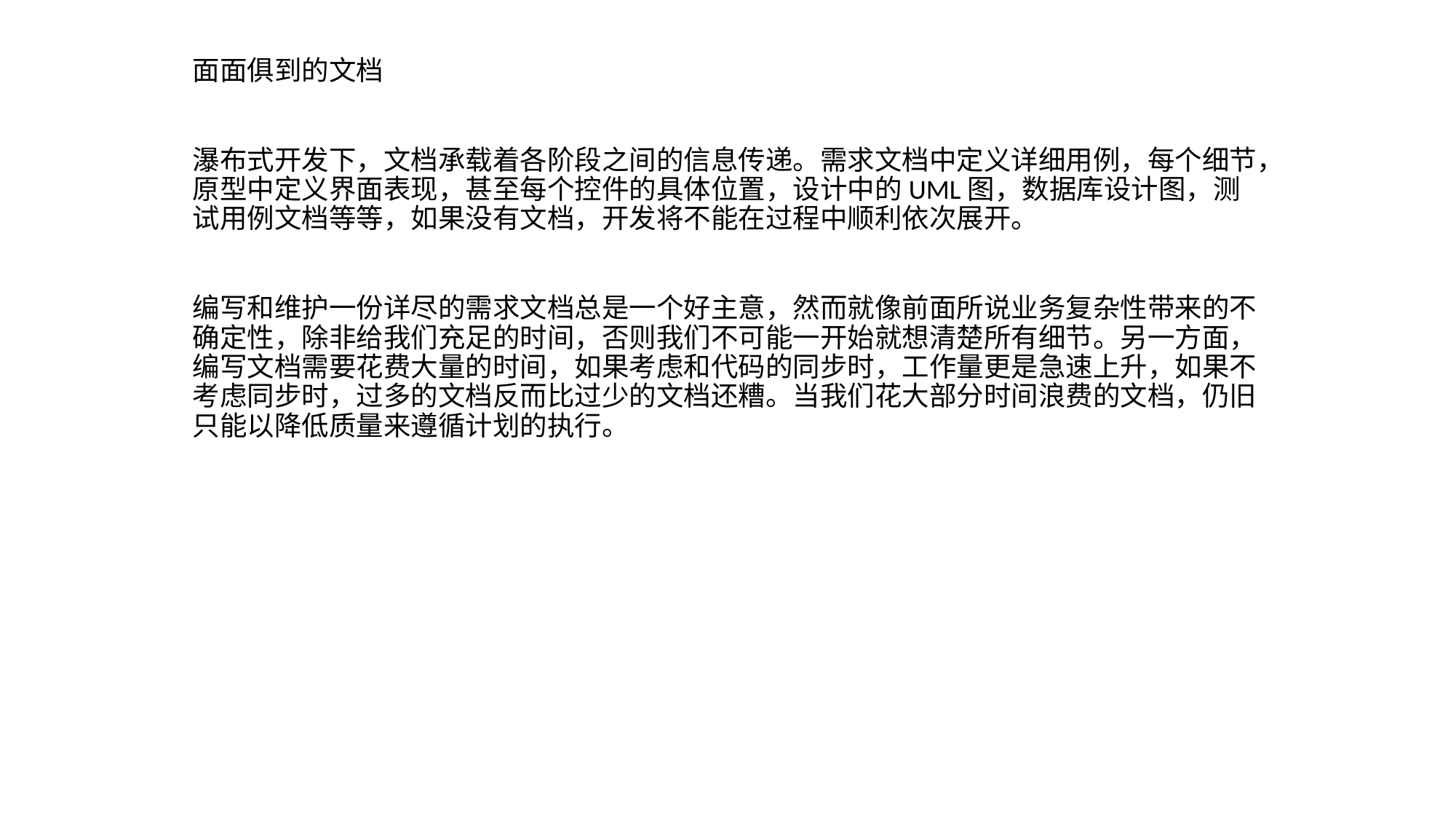

面面俱到的文档

瀑布式开发下，文档承载着各阶段之间的信息传递。需求文档中定义详细用例，每个细节，原型中定义界面表现，甚至每个控件的具体位置，设计中的UML图，数据库设计图，测试用例文档等等，如果没有文档，开发将不能在过程中顺利依次展开。

编写和维护一份详尽的需求文档总是一个好主意，然而就像前面所说业务复杂性带来的不确定性，除非给我们充足的时间，否则我们不可能一开始就想清楚所有细节。另一方面，编写文档需要花费大量的时间，如果考虑和代码的同步时，工作量更是急速上升，如果不考虑同步时，过多的文档反而比过少的文档还糟。当我们花大部分时间浪费的文档，仍旧只能以降低质量来遵循计划的执行。